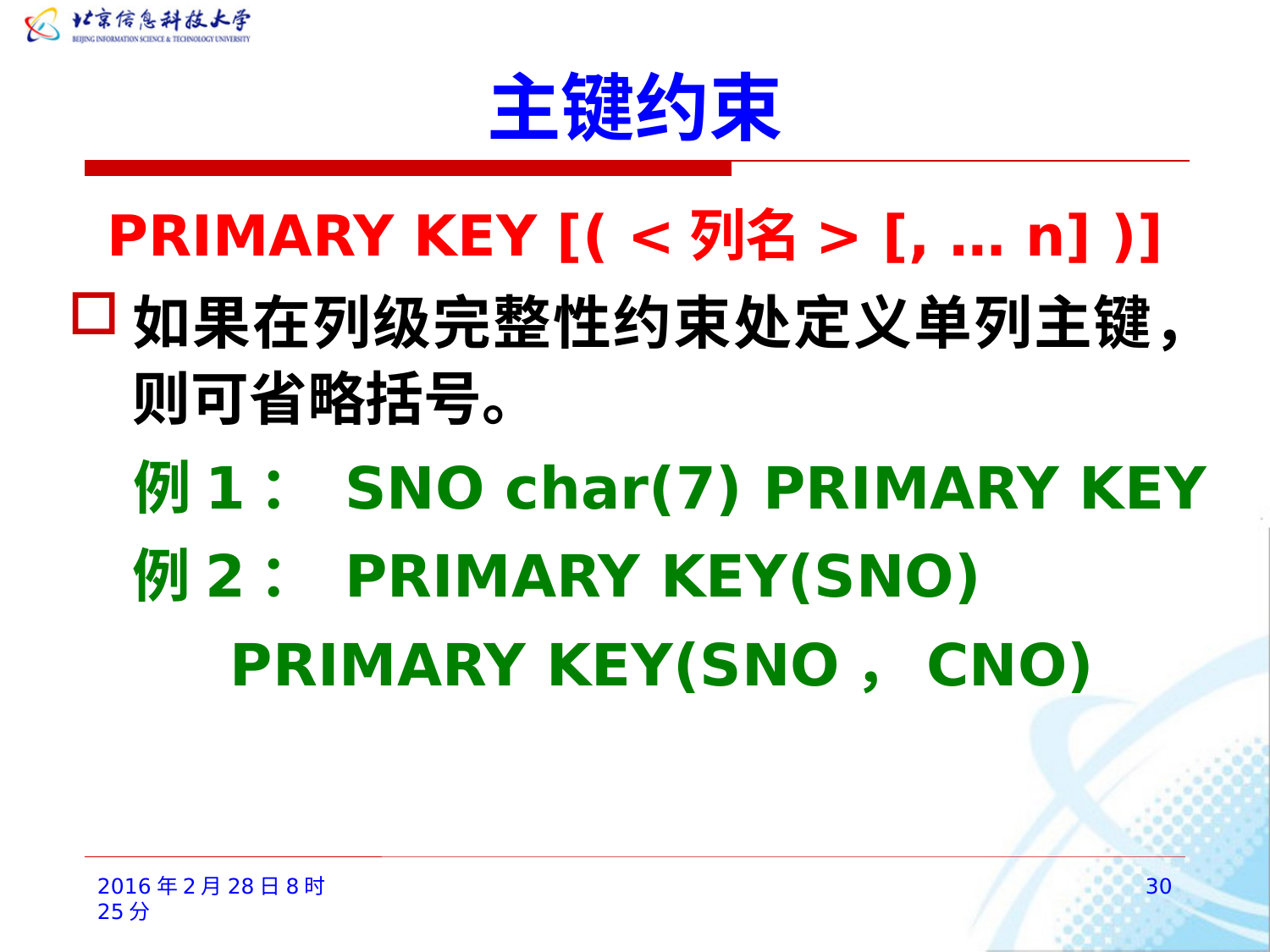

# 主键约束
  PRIMARY KEY [( <列名> [, … n] )]
如果在列级完整性约束处定义单列主键，则可省略括号。
例1： SNO char(7) PRIMARY KEY
	例2： PRIMARY KEY(SNO)
        PRIMARY KEY(SNO，CNO)
2016年2月28日8时25分
30